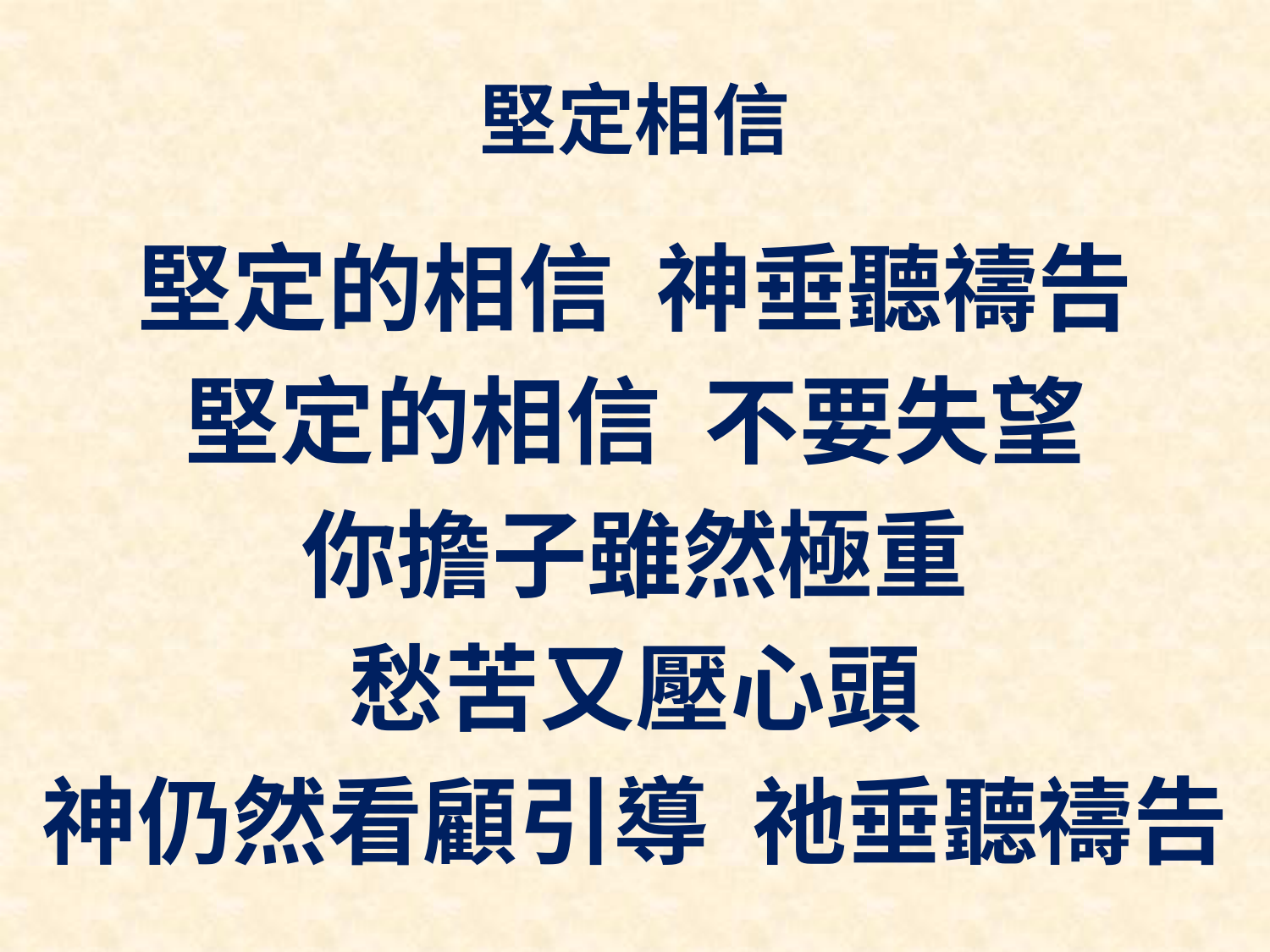

# 堅定相信
堅定的相信  神垂聽禱告
堅定的相信  不要失望
你擔子雖然極重
愁苦又壓心頭
神仍然看顧引導  祂垂聽禱告